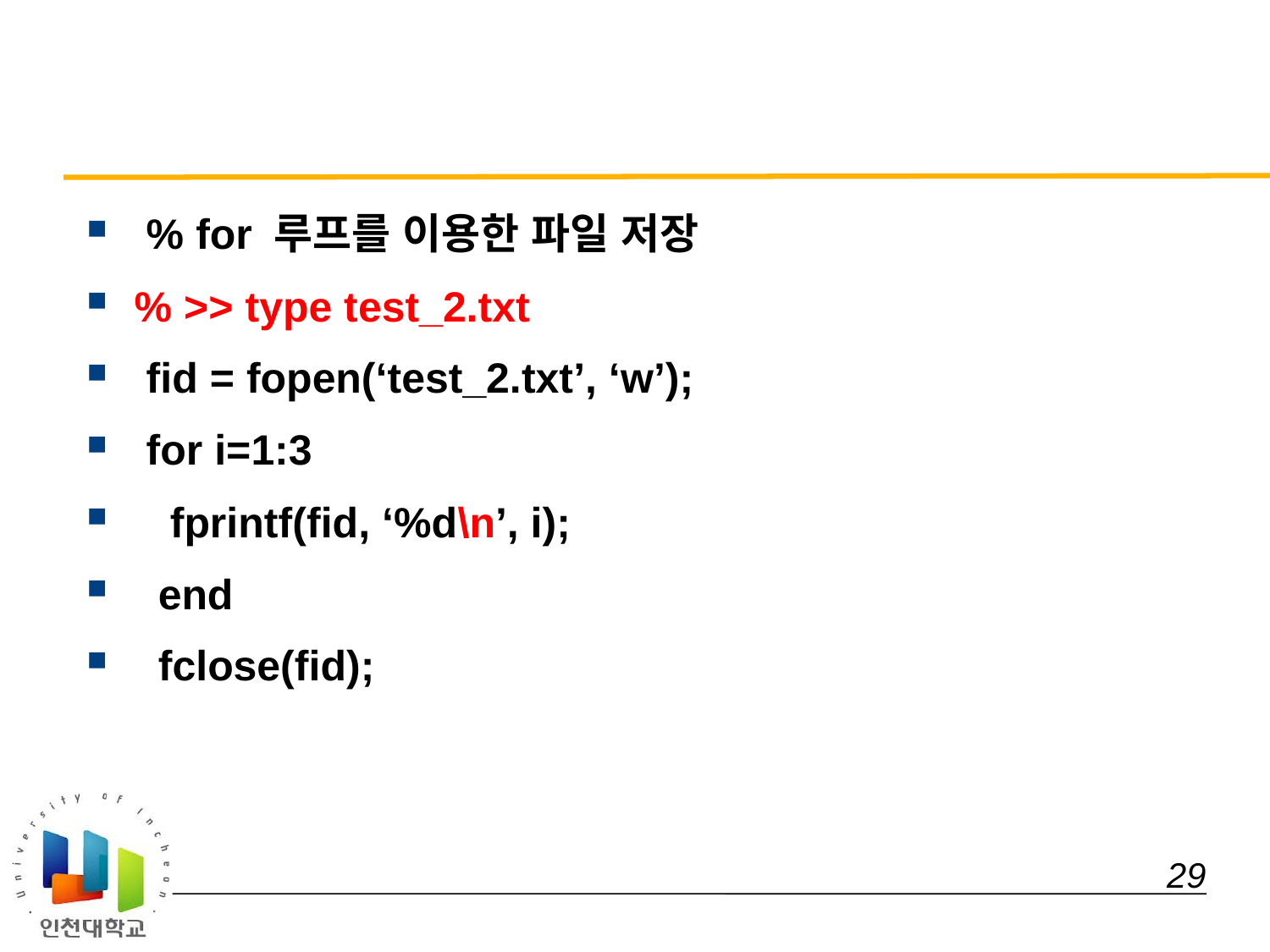

#
 % for 루프를 이용한 파일 저장
% >> type test_2.txt
 fid = fopen(‘test_2.txt’, ‘w’);
 for i=1:3
   fprintf(fid, ‘%d\n’, i);
  end
  fclose(fid);
 29